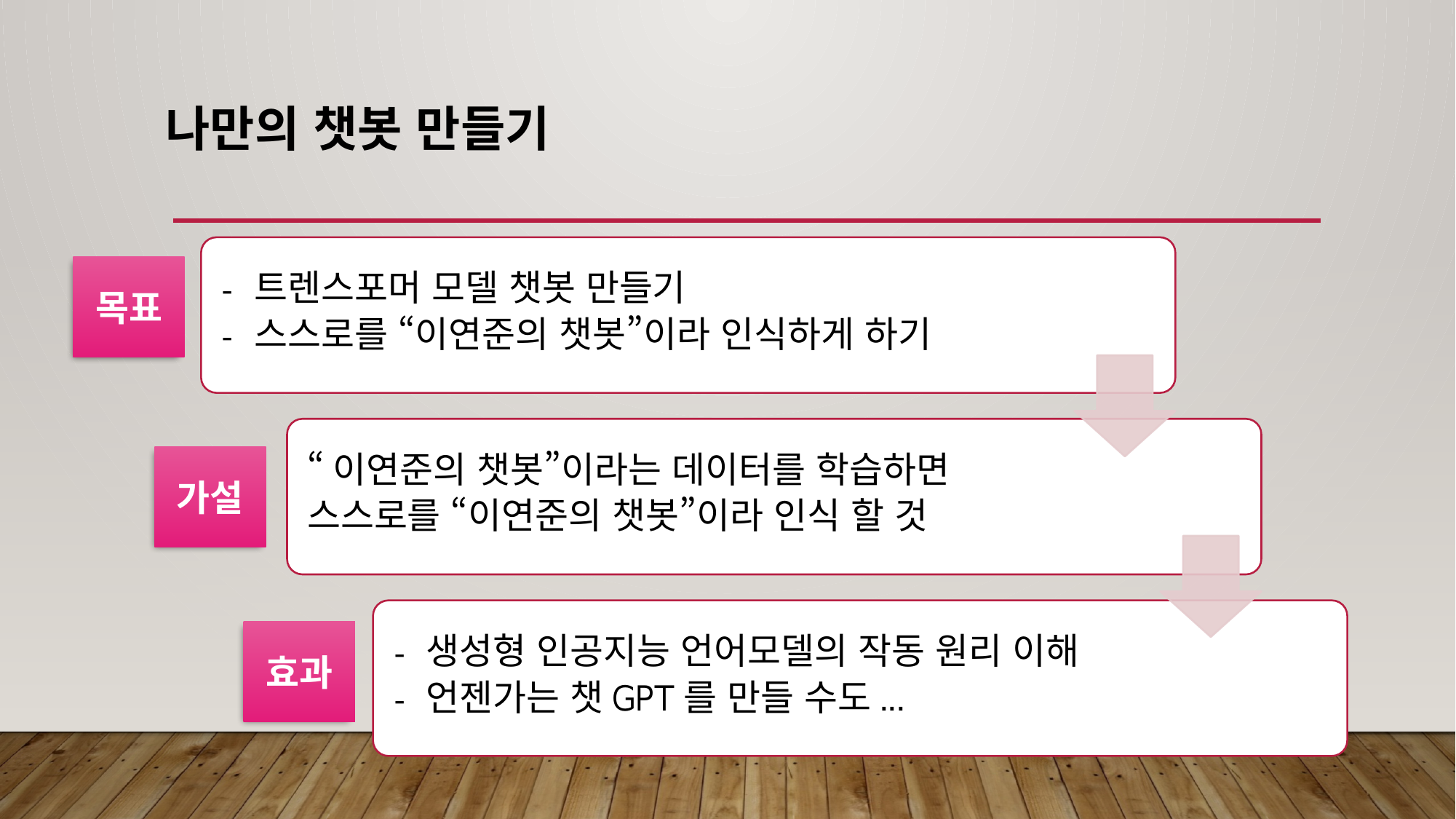

# 나만의 챗봇 만들기
- 트렌스포머 모델 챗봇 만들기
- 스스로를 “이연준의 챗봇”이라 인식하게 하기
“이연준의 챗봇”이라는 데이터를 학습하면
스스로를 “이연준의 챗봇”이라 인식 할 것
- 생성형 인공지능 언어모델의 작동 원리 이해
- 언젠가는 챗GPT를 만들 수도...

목표
가설
효과